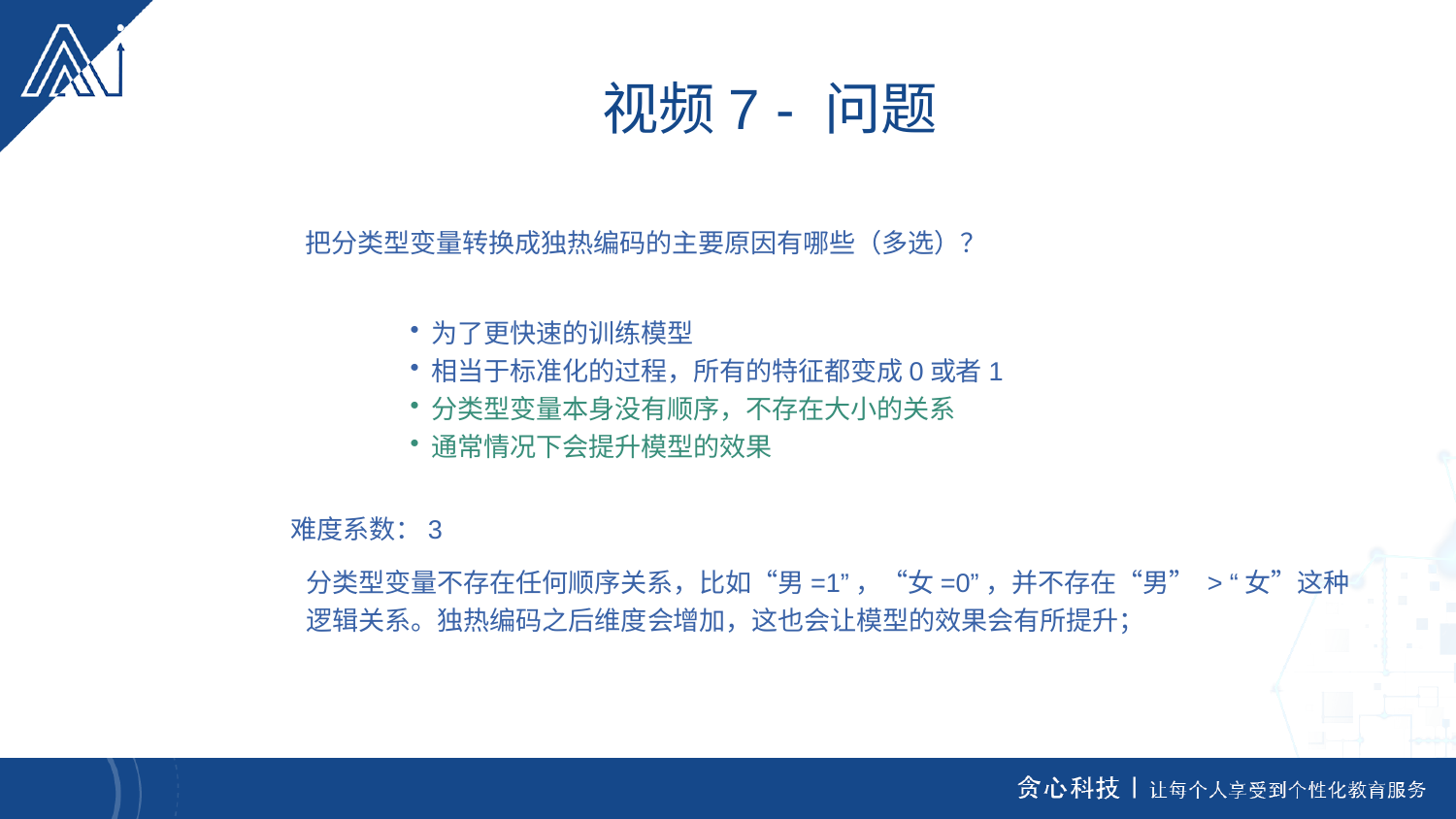

视频7 - 问题
把分类型变量转换成独热编码的主要原因有哪些（多选）？

为了更快速的训练模型
相当于标准化的过程，所有的特征都变成0或者1
分类型变量本身没有顺序，不存在大小的关系
通常情况下会提升模型的效果
难度系数：3
分类型变量不存在任何顺序关系，比如“男=1”，“女=0”，并不存在“男” > “女”这种
逻辑关系。独热编码之后维度会增加，这也会让模型的效果会有所提升；